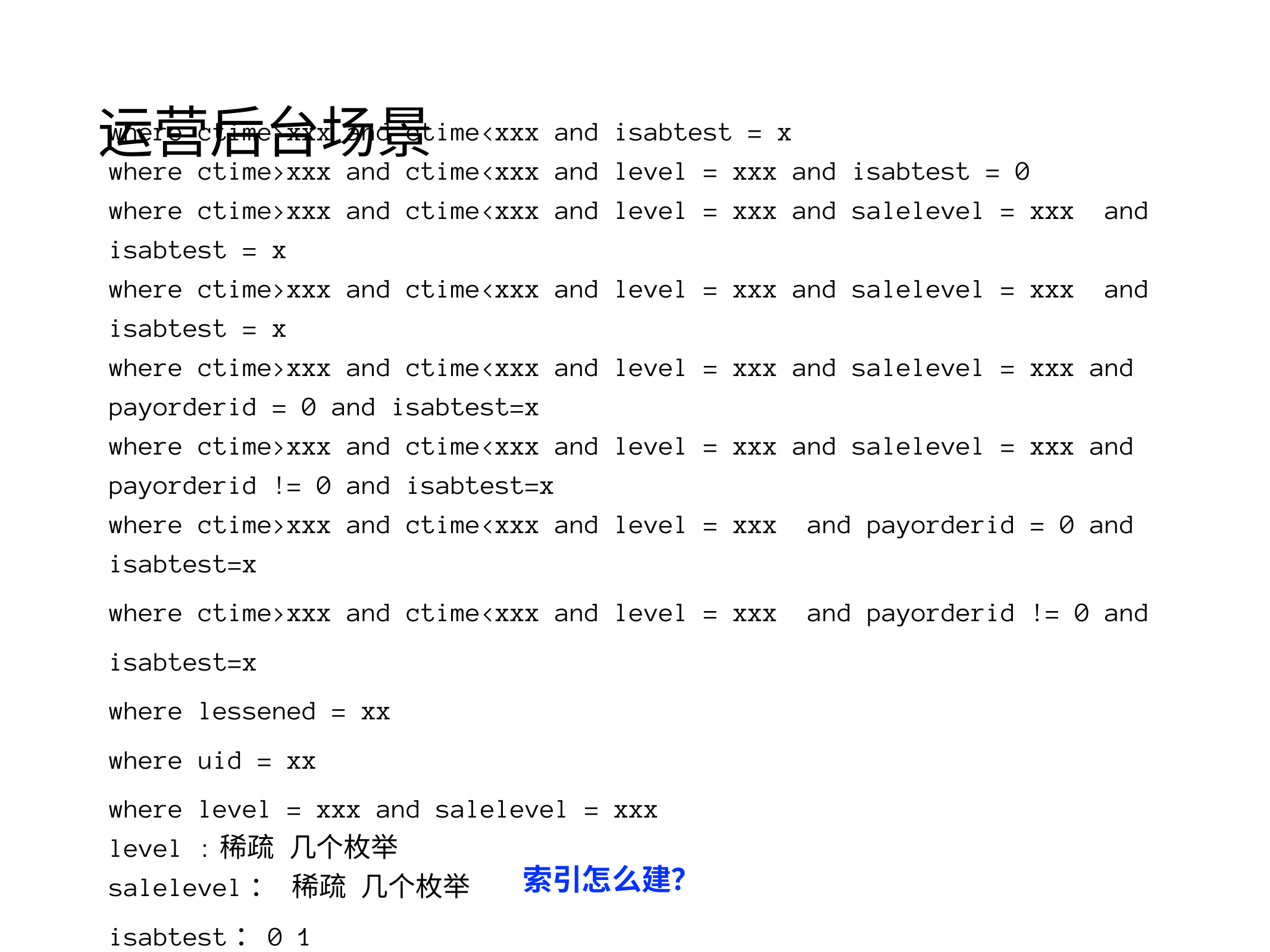

# 运营后台场景
where ctime>xxx and ctime<xxx and isabtest = x
where ctime>xxx and ctime<xxx and level = xxx and isabtest = 0
where ctime>xxx and ctime<xxx and level = xxx and salelevel = xxx  and isabtest = x
where ctime>xxx and ctime<xxx and level = xxx and salelevel = xxx  and isabtest = x
where ctime>xxx and ctime<xxx and level = xxx and salelevel = xxx and payorderid = 0 and isabtest=x
where ctime>xxx and ctime<xxx and level = xxx and salelevel = xxx and payorderid != 0 and isabtest=x
where ctime>xxx and ctime<xxx and level = xxx  and payorderid = 0 and isabtest=x
where ctime>xxx and ctime<xxx and level = xxx  and payorderid != 0 and isabtest=x
where lessened = xx
where uid = xx
where level = xxx and salelevel = xxx
level :稀疏 几个枚举
salelevel： 稀疏 几个枚举
isabtest：0 1
索引怎么建？